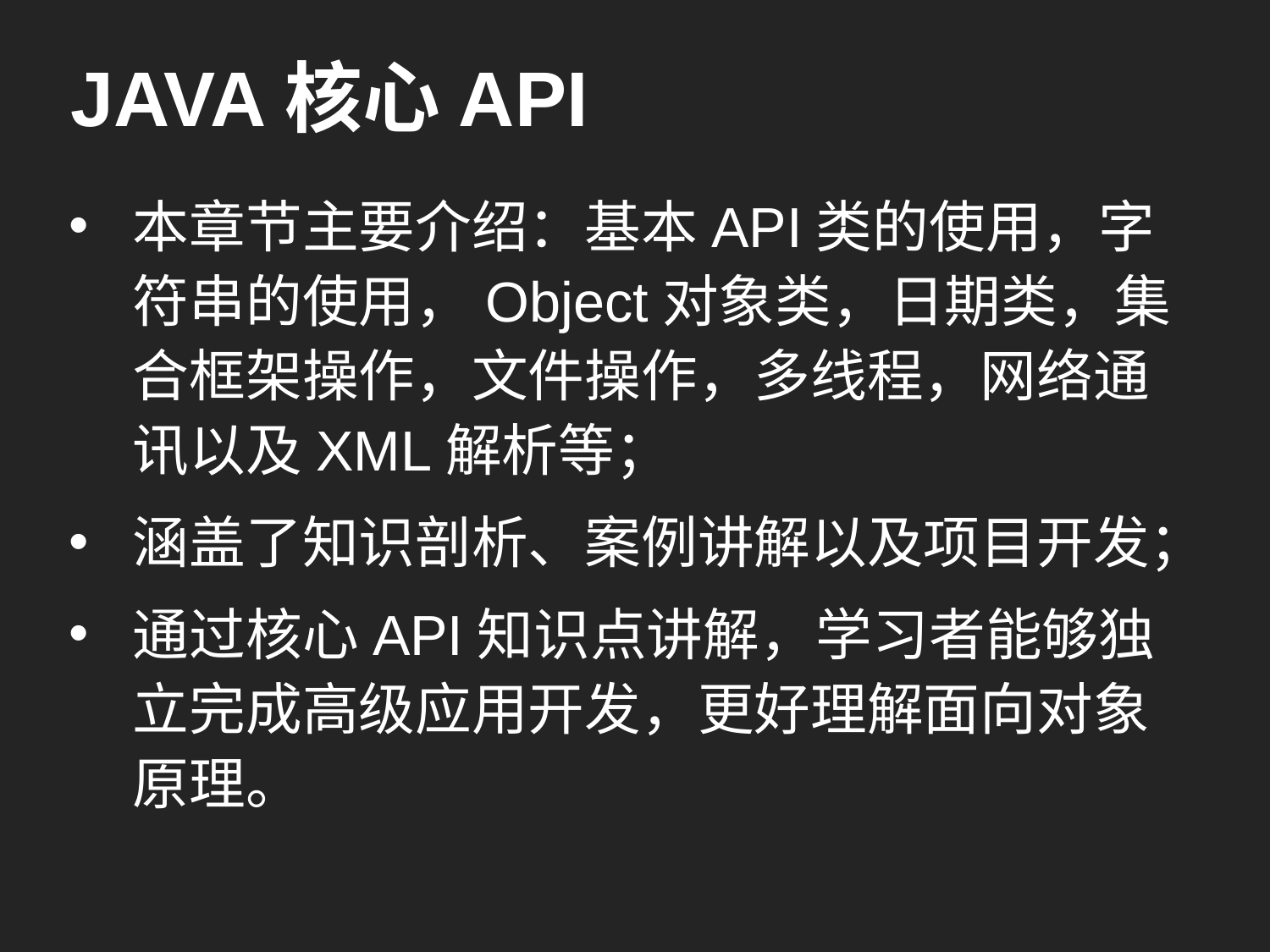

# JAVA核心API
本章节主要介绍：基本API类的使用，字符串的使用，Object对象类，日期类，集合框架操作，文件操作，多线程，网络通讯以及XML解析等；
涵盖了知识剖析、案例讲解以及项目开发；
通过核心API知识点讲解，学习者能够独立完成高级应用开发，更好理解面向对象原理。